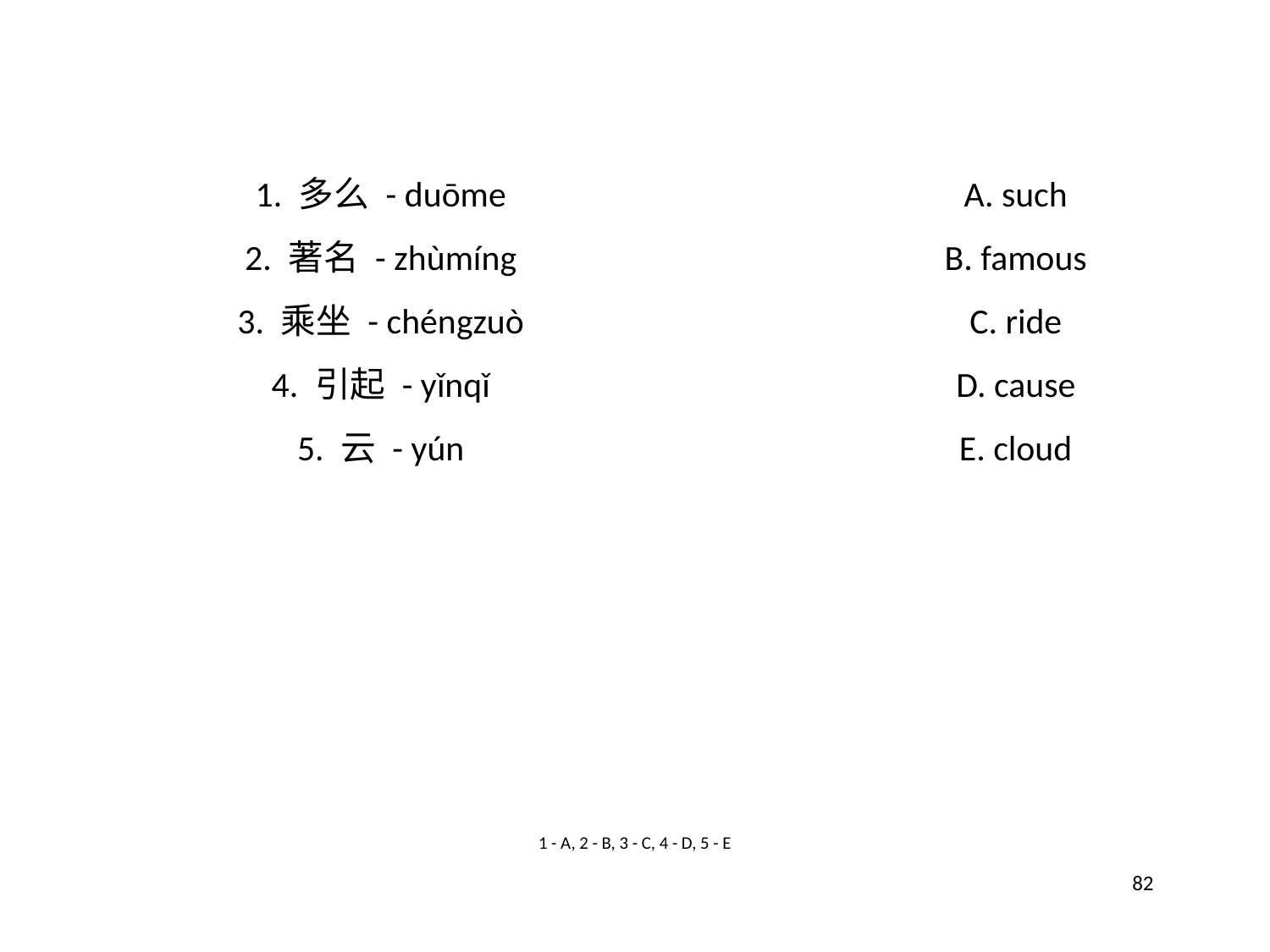

1. 多么 - duōme

A. such

2. 著名 - zhùmíng

B. famous

3. 乘坐 - chéngzuò

C. ride

4. 引起 - yǐnqǐ

D. cause

5. 云 - yún

E. cloud
1 - A, 2 - B, 3 - C, 4 - D, 5 - E

82